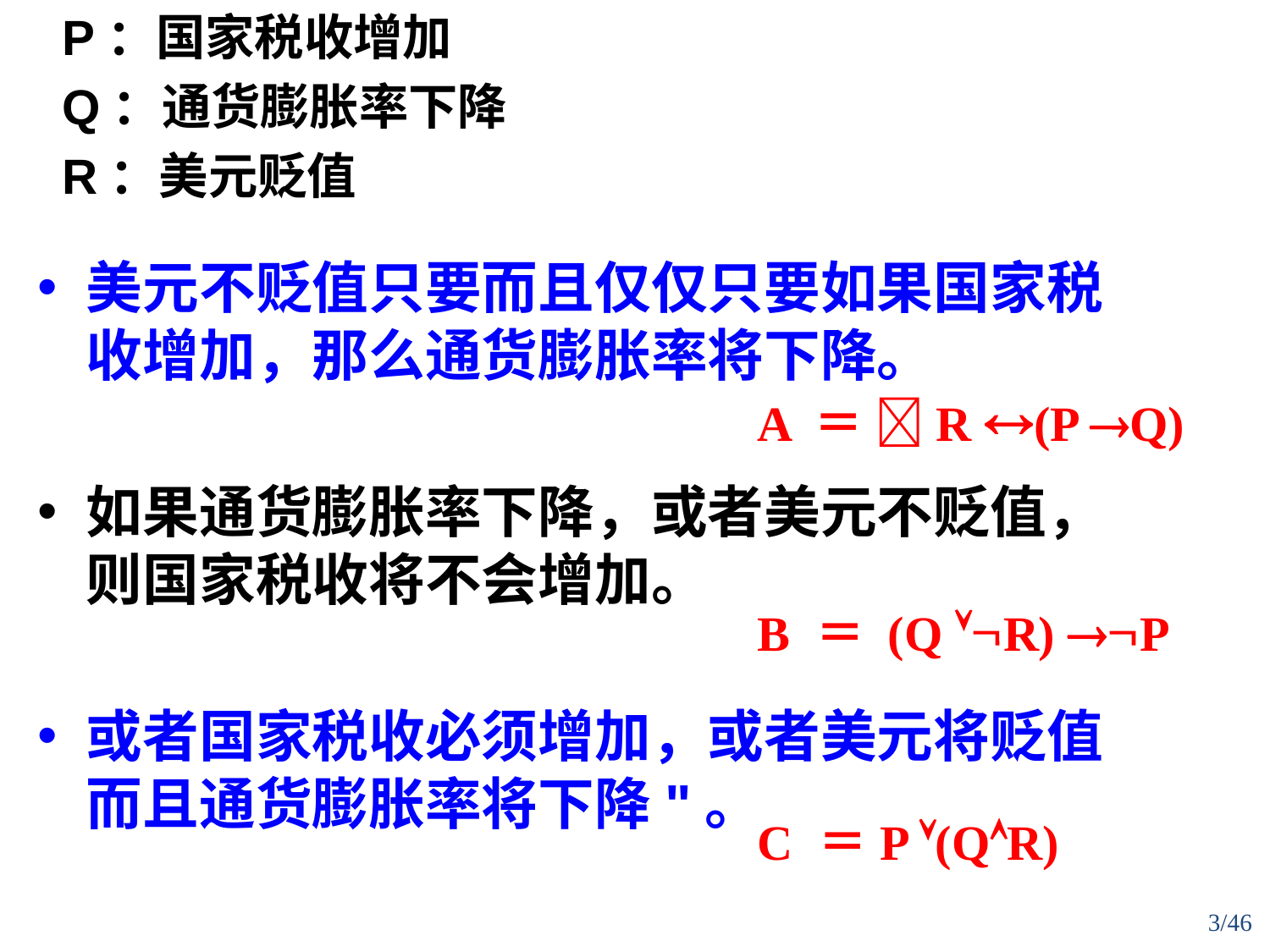

P：国家税收增加
Q：通货膨胀率下降
R：美元贬值(A
美元不贬值只要而且仅仅只要如果国家税收增加，那么通货膨胀率将下降。

如果通货膨胀率下降，或者美元不贬值，则国家税收将不会增加。

或者国家税收必须增加，或者美元将贬值而且通货膨胀率将下降"。
A ＝ ¬R ↔(P →Q)

B ＝ (Q ∨¬R) →¬P

C ＝P ∨(Q∧R)
3/46